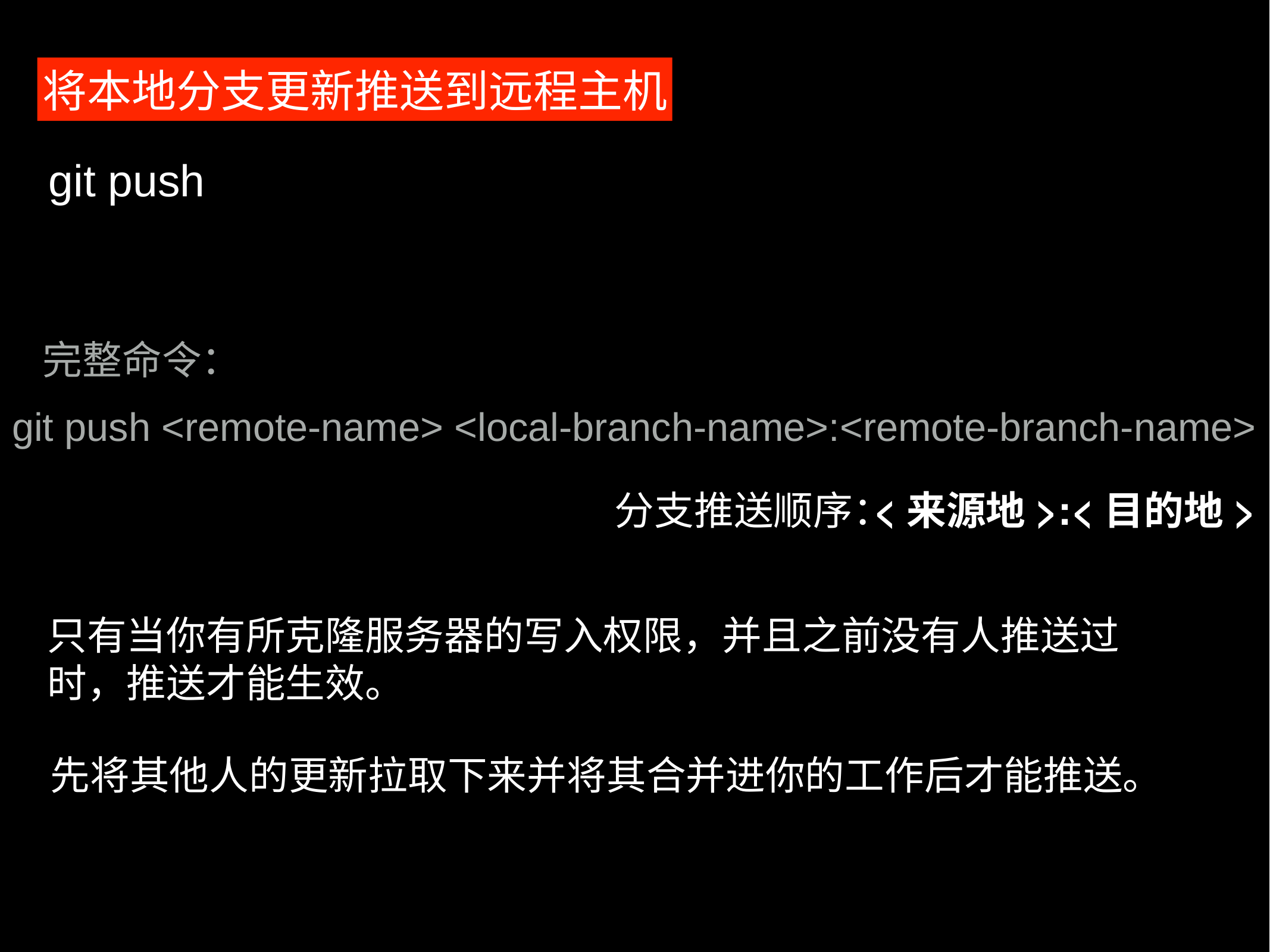

将本地分支更新推送到远程主机
git push
完整命令：
git push <remote-name> <local-branch-name>:<remote-branch-name>
分支推送顺序：
<来源地>:<目的地>
只有当你有所克隆服务器的写入权限，并且之前没有人推送过时，推送才能生效。
先将其他人的更新拉取下来并将其合并进你的工作后才能推送。